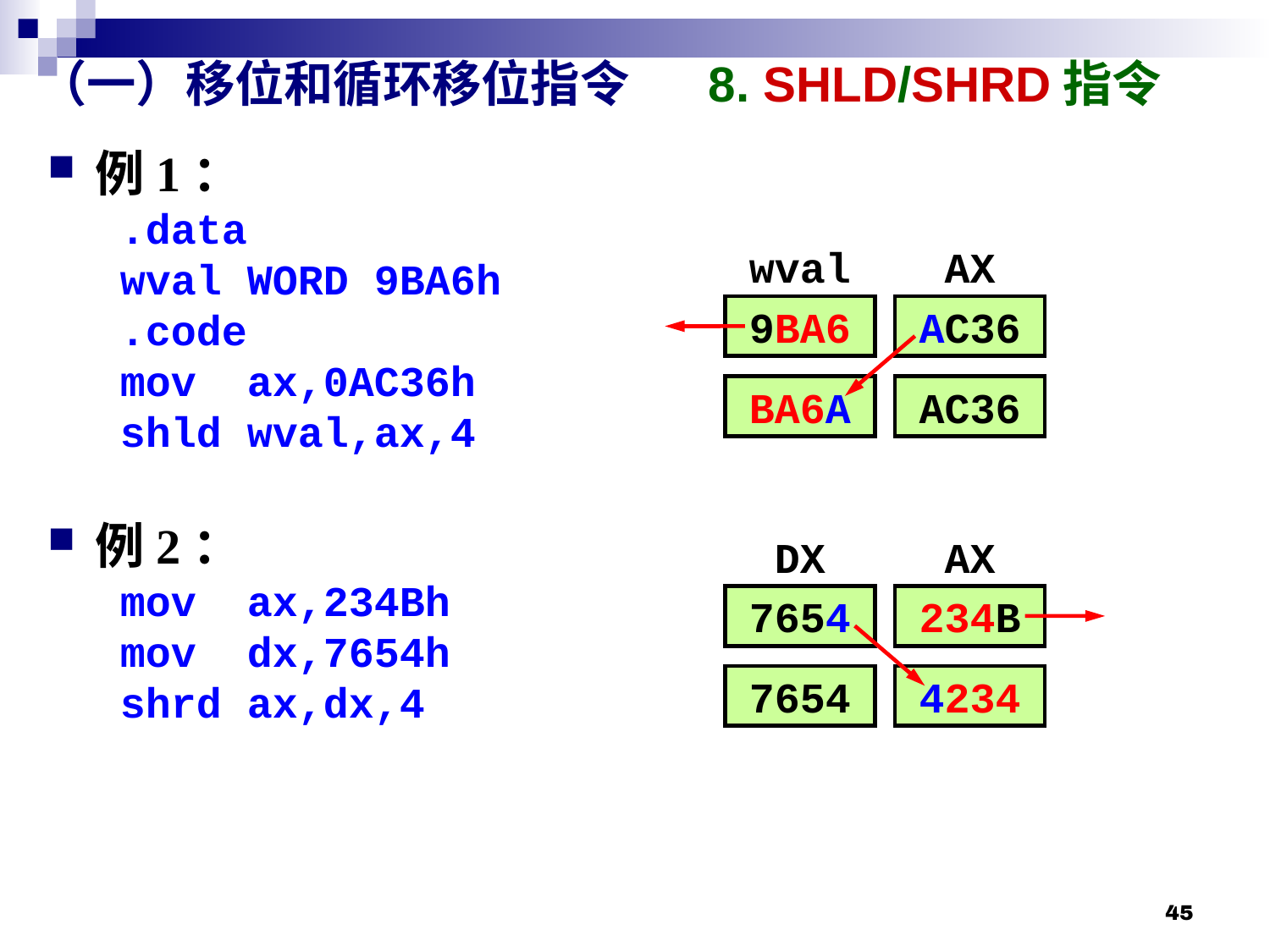

# （一）移位和循环移位指令      8. SHLD/SHRD指令
例1：
.data
wval WORD 9BA6h
.code
mov  ax,0AC36h
shld wval,ax,4

例2：
mov  ax,234Bh
mov  dx,7654h
shrd ax,dx,4
wval
AX
9BA6
AC36

BA6A
AC36
DX
AX
7654
234B

7654
4234
45